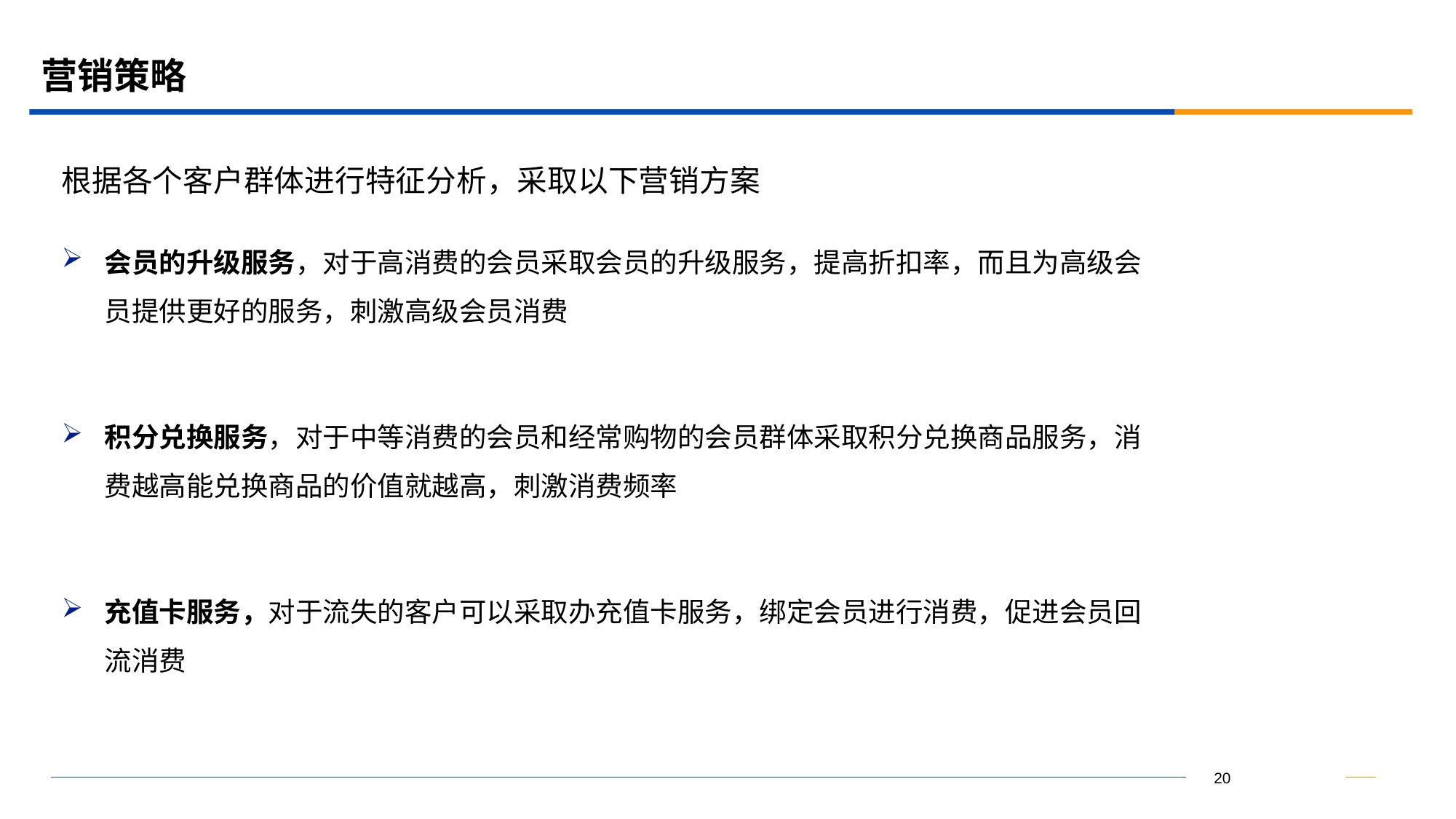

# 营销策略
根据各个客户群体进行特征分析，采取以下营销方案

会员的升级服务，对于高消费的会员采取会员的升级服务，提高折扣率，而且为高级会员提供更好的服务，刺激高级会员消费

积分兑换服务，对于中等消费的会员和经常购物的会员群体采取积分兑换商品服务，消费越高能兑换商品的价值就越高，刺激消费频率

充值卡服务，对于流失的客户可以采取办充值卡服务，绑定会员进行消费，促进会员回流消费